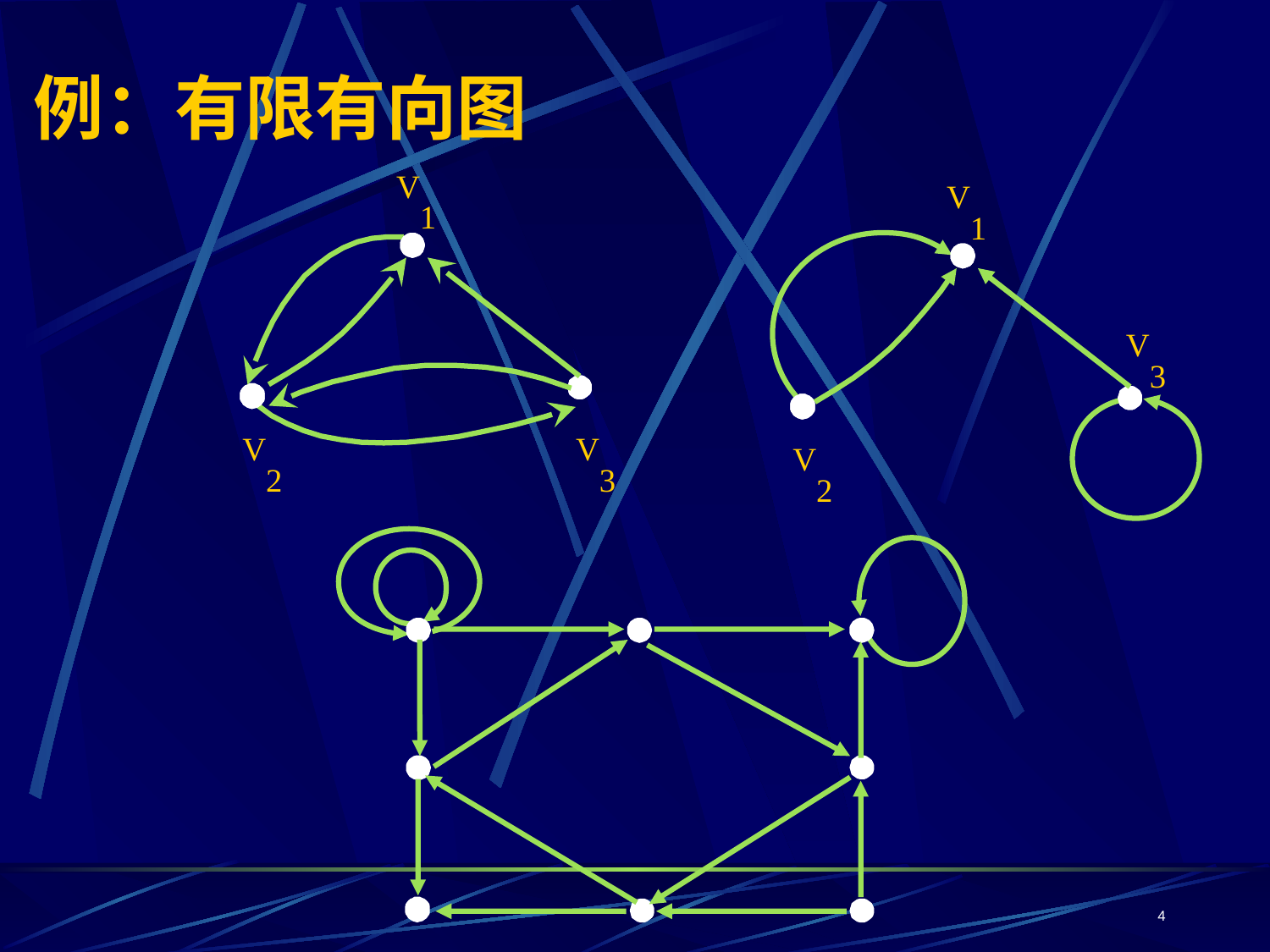

# 例：有限有向图
V1

V2
V3
V1

V3

V2

4